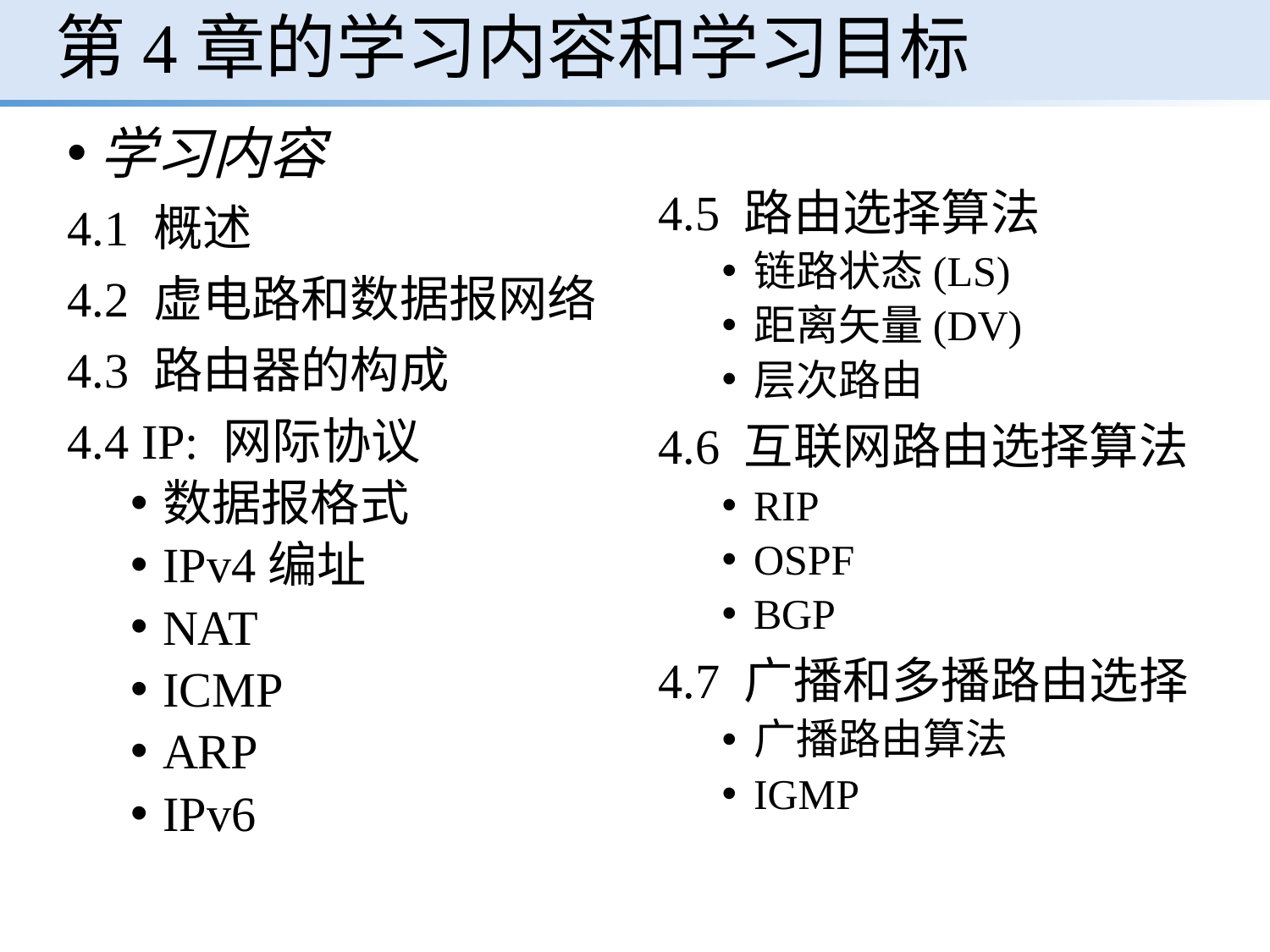

# 第4章的学习内容和学习目标
学习内容
4.1 概述
4.2 虚电路和数据报网络
4.3 路由器的构成
4.4 IP: 网际协议
数据报格式
IPv4编址
NAT
ICMP
ARP
IPv6
4.5 路由选择算法
链路状态(LS)
距离矢量(DV)
层次路由
4.6 互联网路由选择算法
RIP
OSPF
BGP
4.7 广播和多播路由选择
广播路由算法
IGMP